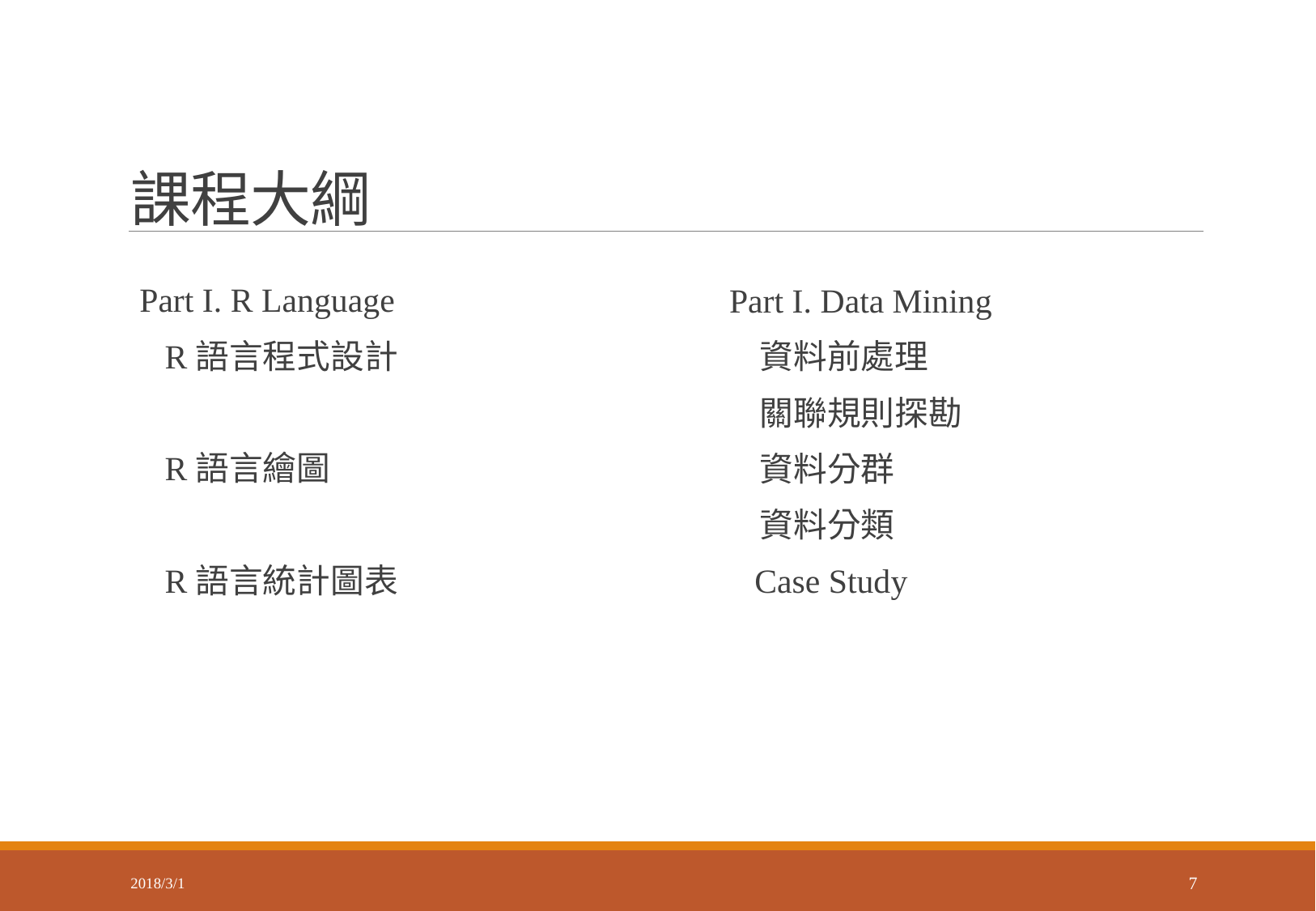

# 課程大綱
Part I. R Language
   R語言程式設計

   R語言繪圖

   R語言統計圖表

Part I. Data Mining
   資料前處理
   關聯規則探勘
   資料分群
   資料分類
   Case Study

2018/3/1
7